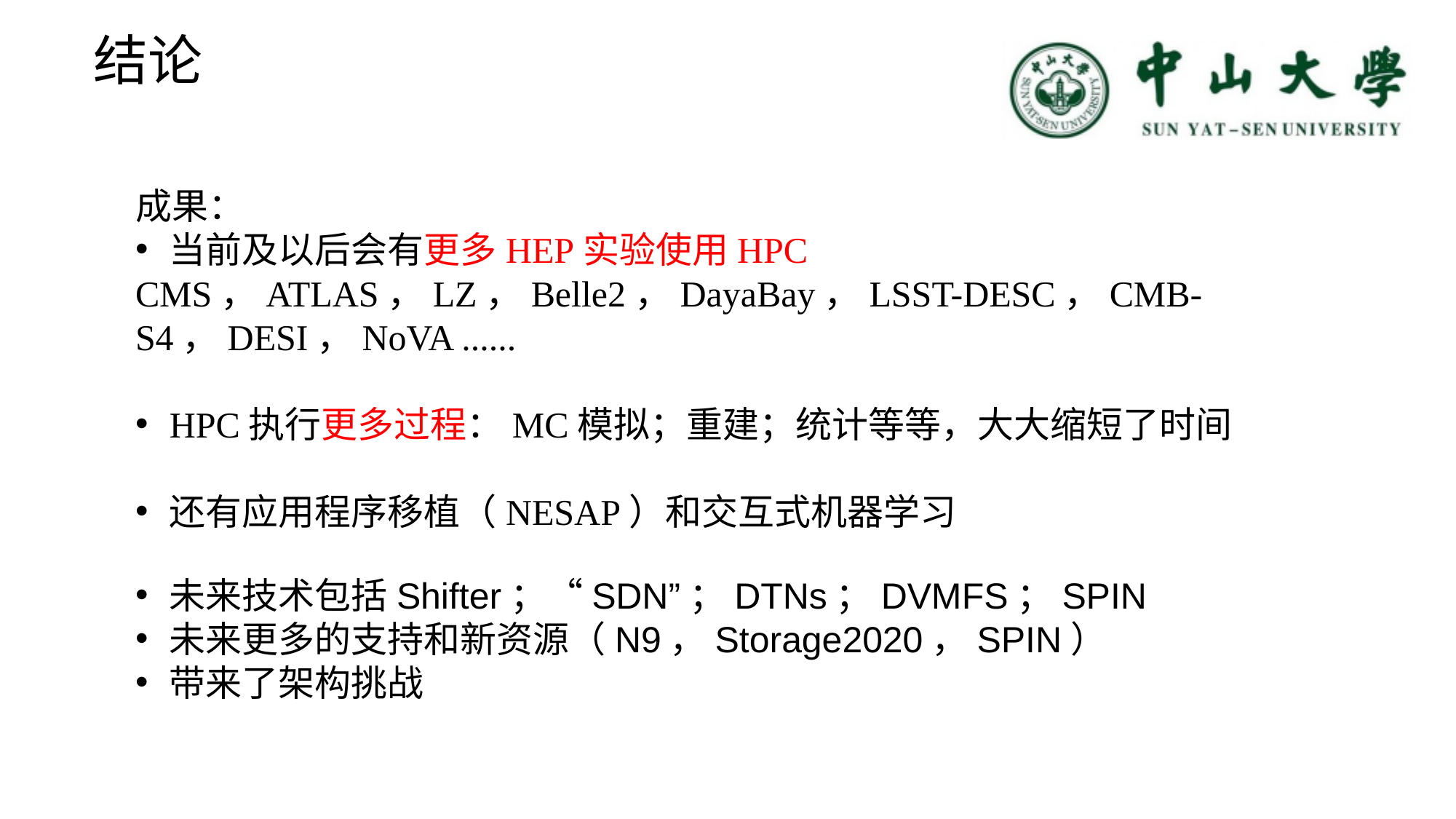

结论
成果：
当前及以后会有更多HEP实验使用HPC
CMS，ATLAS，LZ，Belle2，DayaBay，LSST-DESC，CMB-S4，DESI，NoVA ......

HPC执行更多过程：MC模拟；重建；统计等等，大大缩短了时间

还有应用程序移植（NESAP）和交互式机器学习
未来技术包括Shifter；“SDN”；DTNs；DVMFS；SPIN
未来更多的支持和新资源（N9，Storage2020，SPIN）
带来了架构挑战